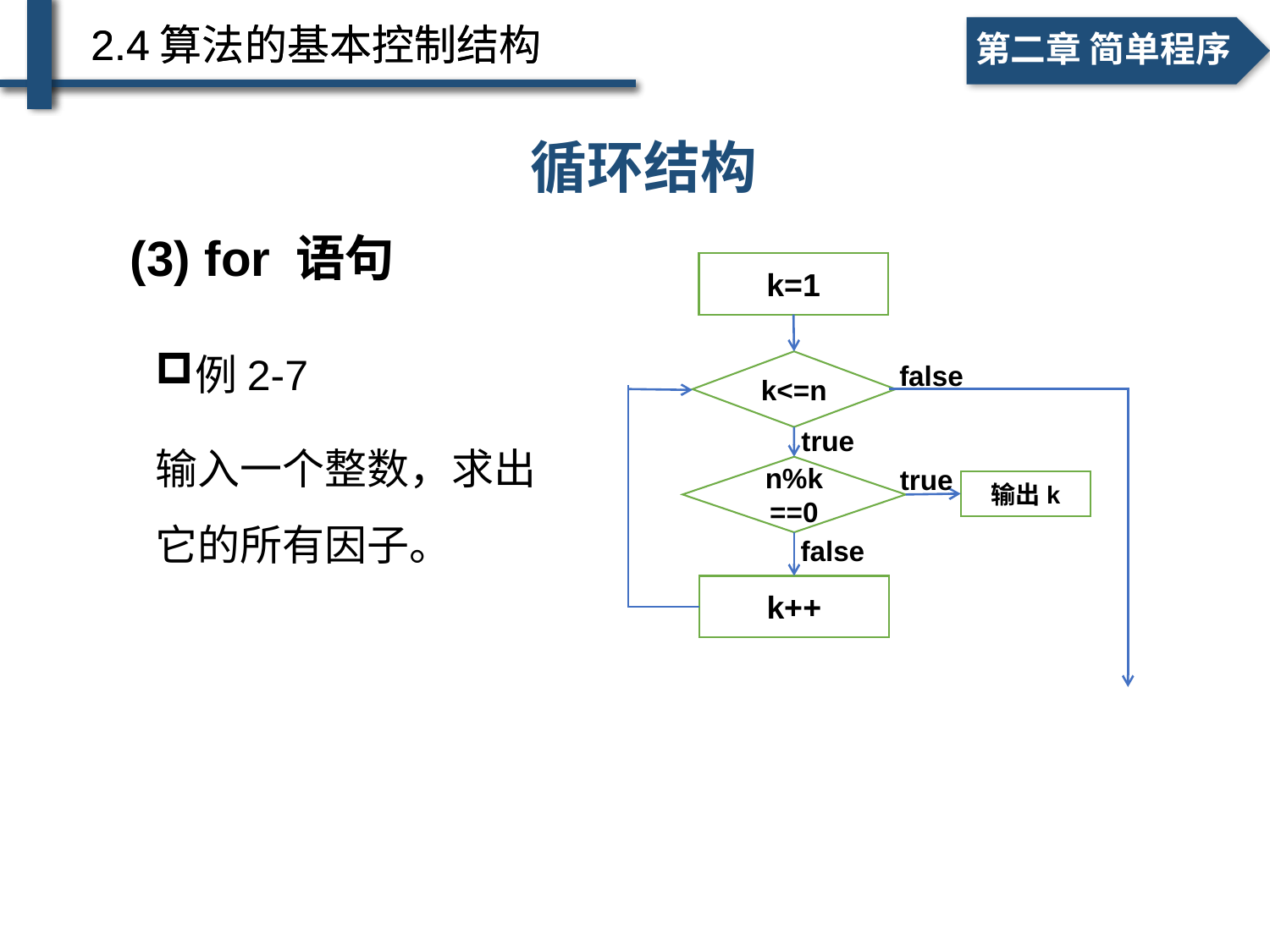

2.4算法的基本控制结构
2.4算法的基本控制结构
一、个人简介
二、学术成绩
一、个人简介

第二章 简单程序
# 例2-8

循环结构
(3) for 语句
k=1
例2-7
输入一个整数，求出它的所有因子。

k<=n
false
true
true
n%k
==0
输出k
false
k++
68